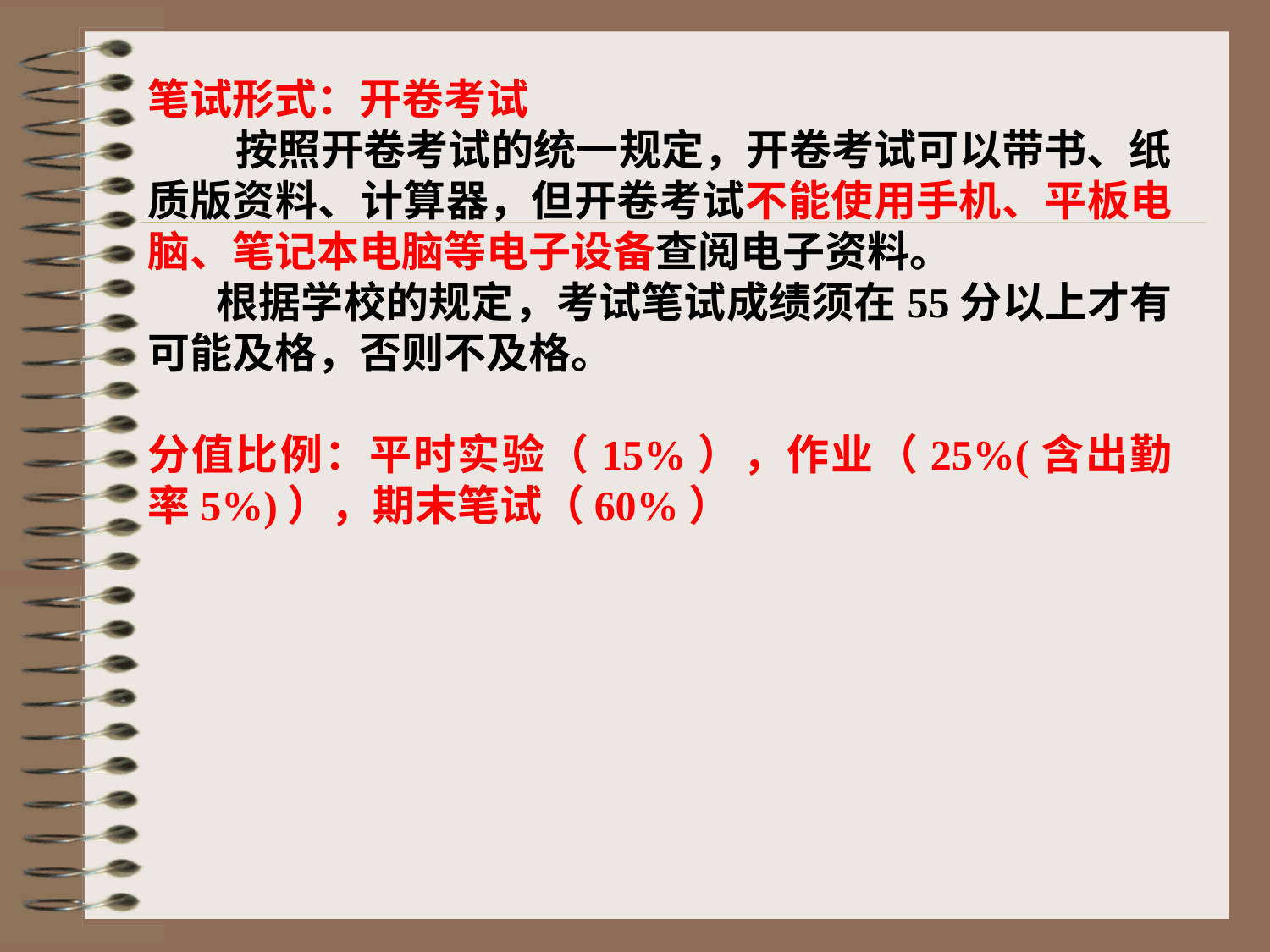

笔试形式：开卷考试
        按照开卷考试的统一规定，开卷考试可以带书、纸质版资料、计算器，但开卷考试不能使用手机、平板电脑、笔记本电脑等电子设备查阅电子资料。
      根据学校的规定，考试笔试成绩须在55分以上才有可能及格，否则不及格。

分值比例：平时实验（15%），作业（25%(含出勤率5%)），期末笔试（60%）